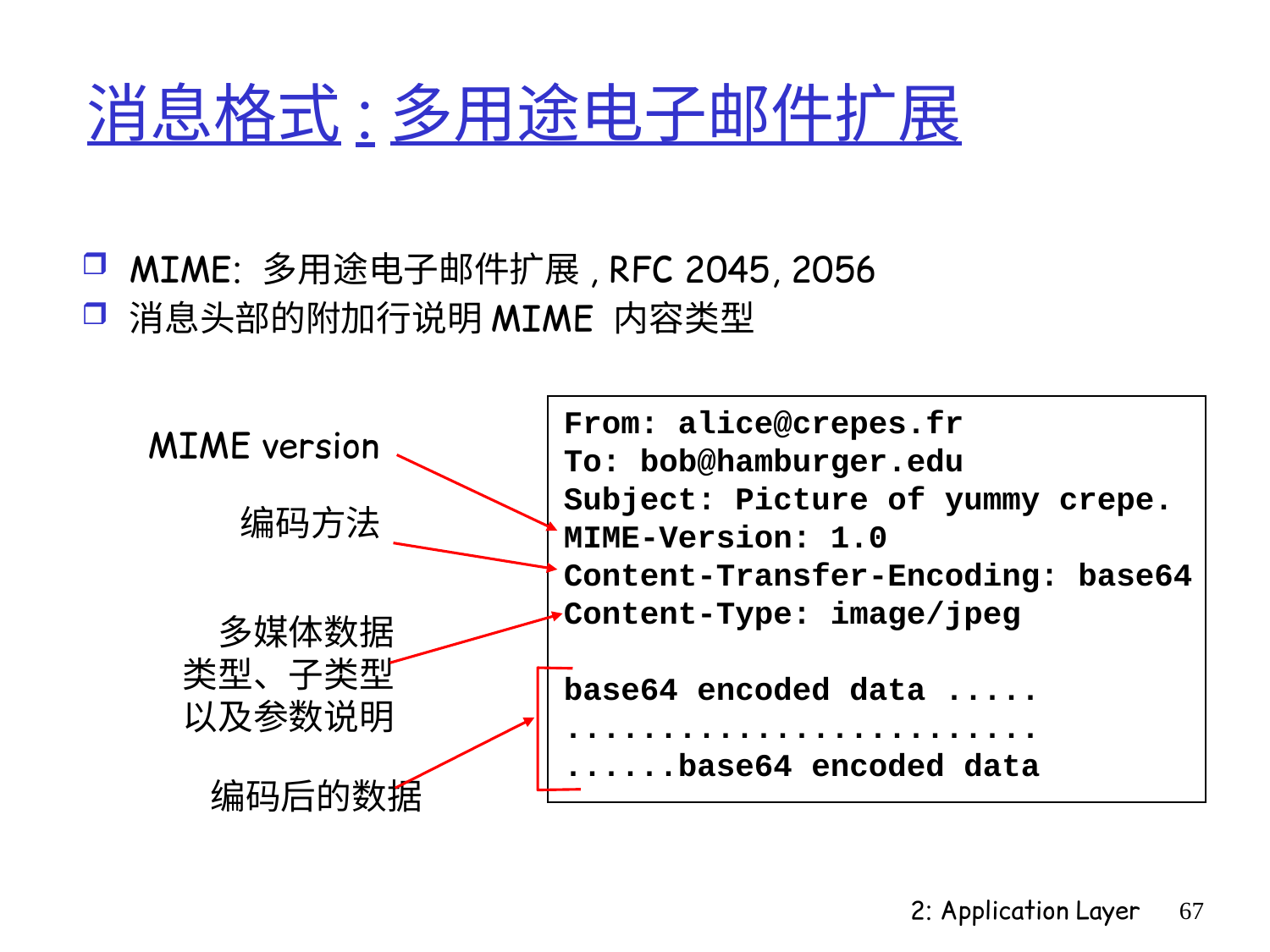

# 消息格式:多用途电子邮件扩展
MIME: 多用途电子邮件扩展, RFC 2045, 2056
消息头部的附加行说明MIME 内容类型

From: alice@crepes.fr
To: bob@hamburger.edu
Subject: Picture of yummy crepe.
MIME-Version: 1.0
Content-Transfer-Encoding: base64
Content-Type: image/jpeg

base64 encoded data .....
.........................
......base64 encoded data

MIME version

编码方法

多媒体数据
类型、子类型
以及参数说明

编码后的数据
2: Application Layer
67